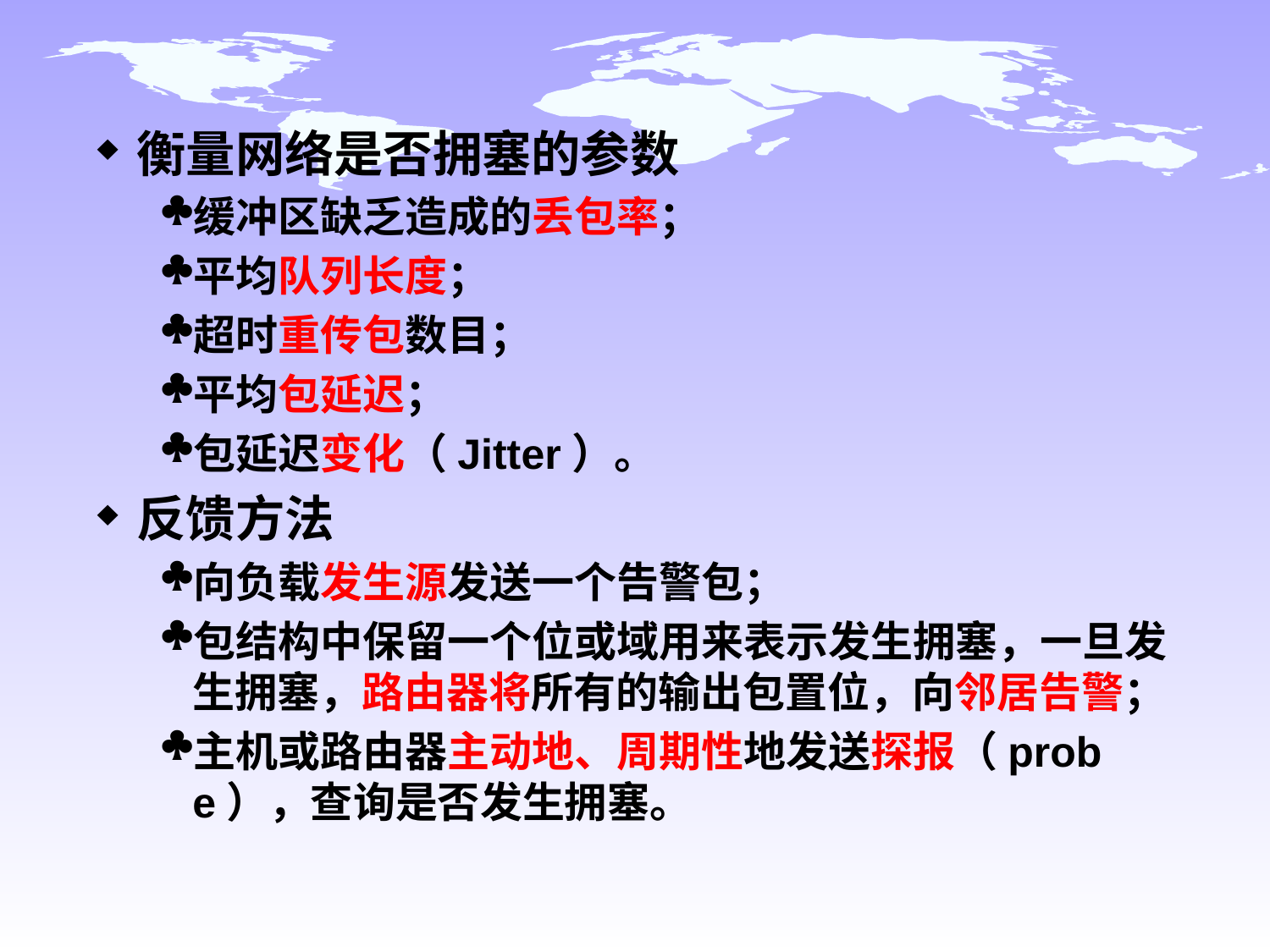

衡量网络是否拥塞的参数
缓冲区缺乏造成的丢包率；
平均队列长度；
超时重传包数目；
平均包延迟；
包延迟变化（Jitter）。
反馈方法
向负载发生源发送一个告警包；
包结构中保留一个位或域用来表示发生拥塞，一旦发生拥塞，路由器将所有的输出包置位，向邻居告警；
主机或路由器主动地、周期性地发送探报（probe），查询是否发生拥塞。